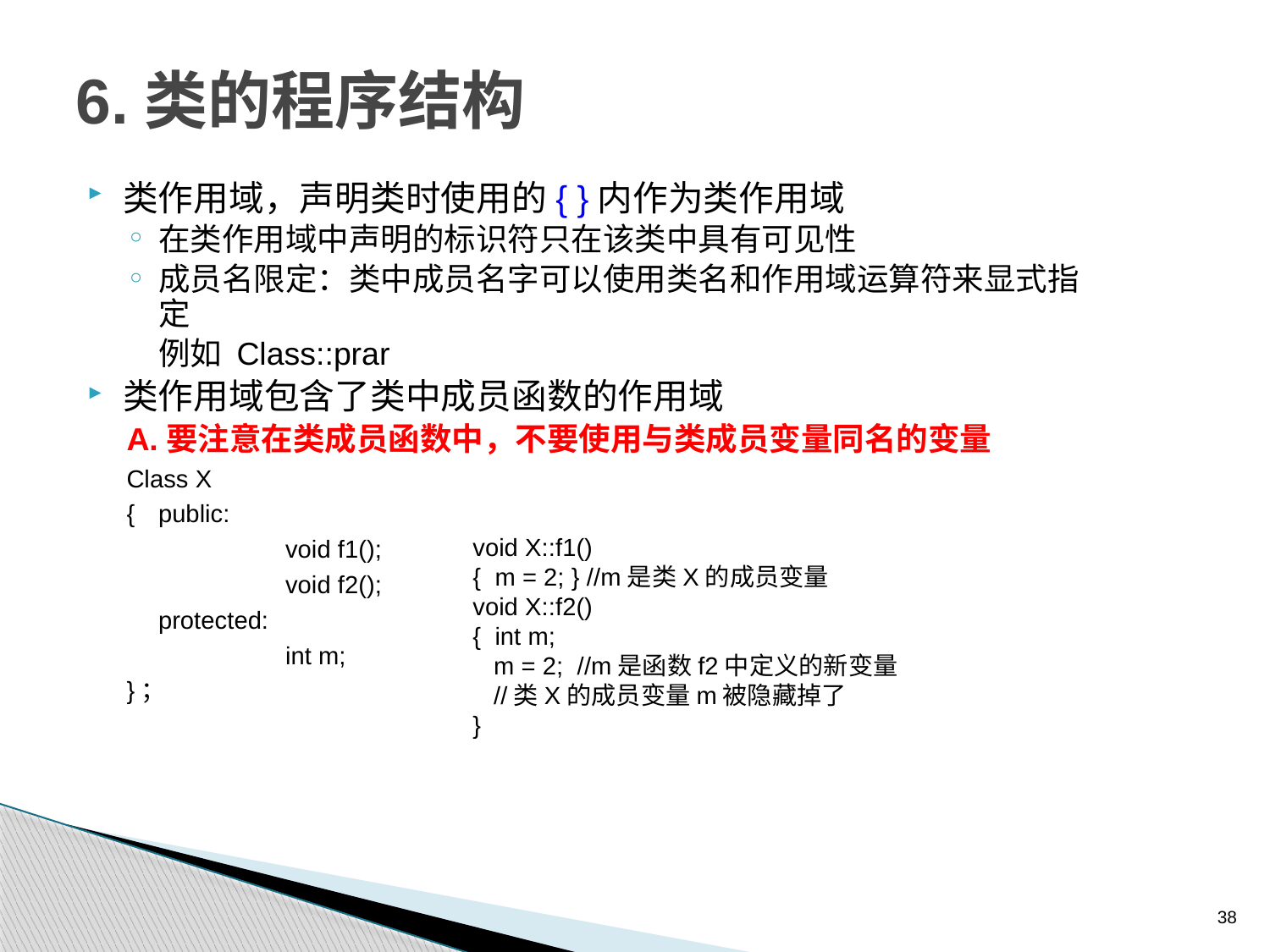

# 6.类的程序结构
类作用域，声明类时使用的{ }内作为类作用域
在类作用域中声明的标识符只在该类中具有可见性
成员名限定：类中成员名字可以使用类名和作用域运算符来显式指定
	例如 Class::prar
类作用域包含了类中成员函数的作用域
A.要注意在类成员函数中，不要使用与类成员变量同名的变量
Class X
{	public:
		void f1();
		void f2();
	protected:
		int m;
}；

void X::f1()
{  m = 2; } //m是类X的成员变量
void X::f2()
{  int m;
   m = 2;  //m是函数f2中定义的新变量
   //类X的成员变量m被隐藏掉了
}
38